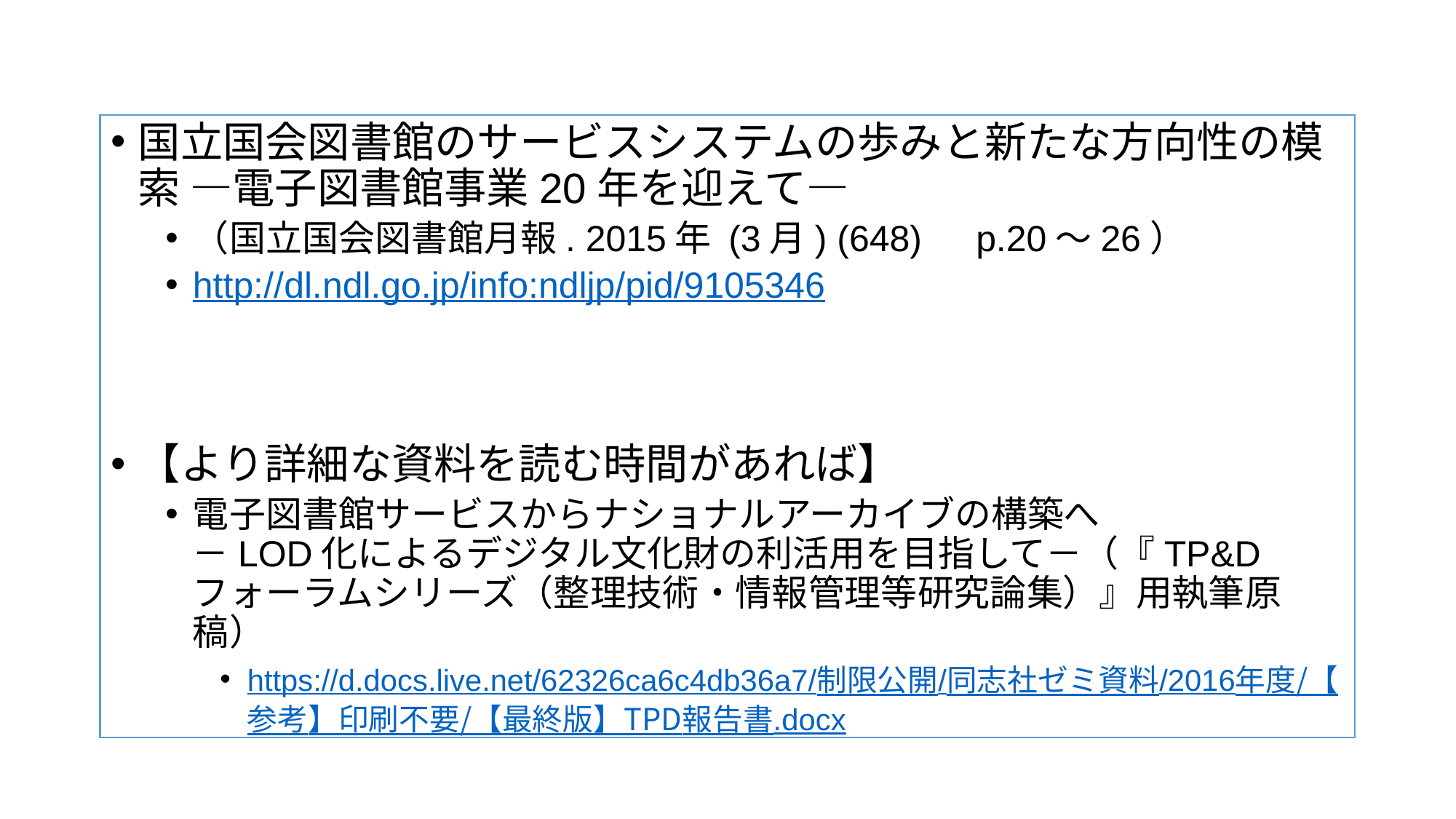

#
国立国会図書館のサービスシステムの歩みと新たな方向性の模索 ―電子図書館事業20年を迎えて―
（国立国会図書館月報. 2015年 (3月) (648)　p.20〜26）
http://dl.ndl.go.jp/info:ndljp/pid/9105346

【より詳細な資料を読む時間があれば】
電子図書館サービスからナショナルアーカイブの構築へ
－LOD化によるデジタル文化財の利活用を目指して－（『TP&Dフォーラムシリーズ（整理技術・情報管理等研究論集）』用執筆原稿）
https://d.docs.live.net/62326ca6c4db36a7/制限公開/同志社ゼミ資料/2016年度/【参考】印刷不要/【最終版】TPD報告書.docx